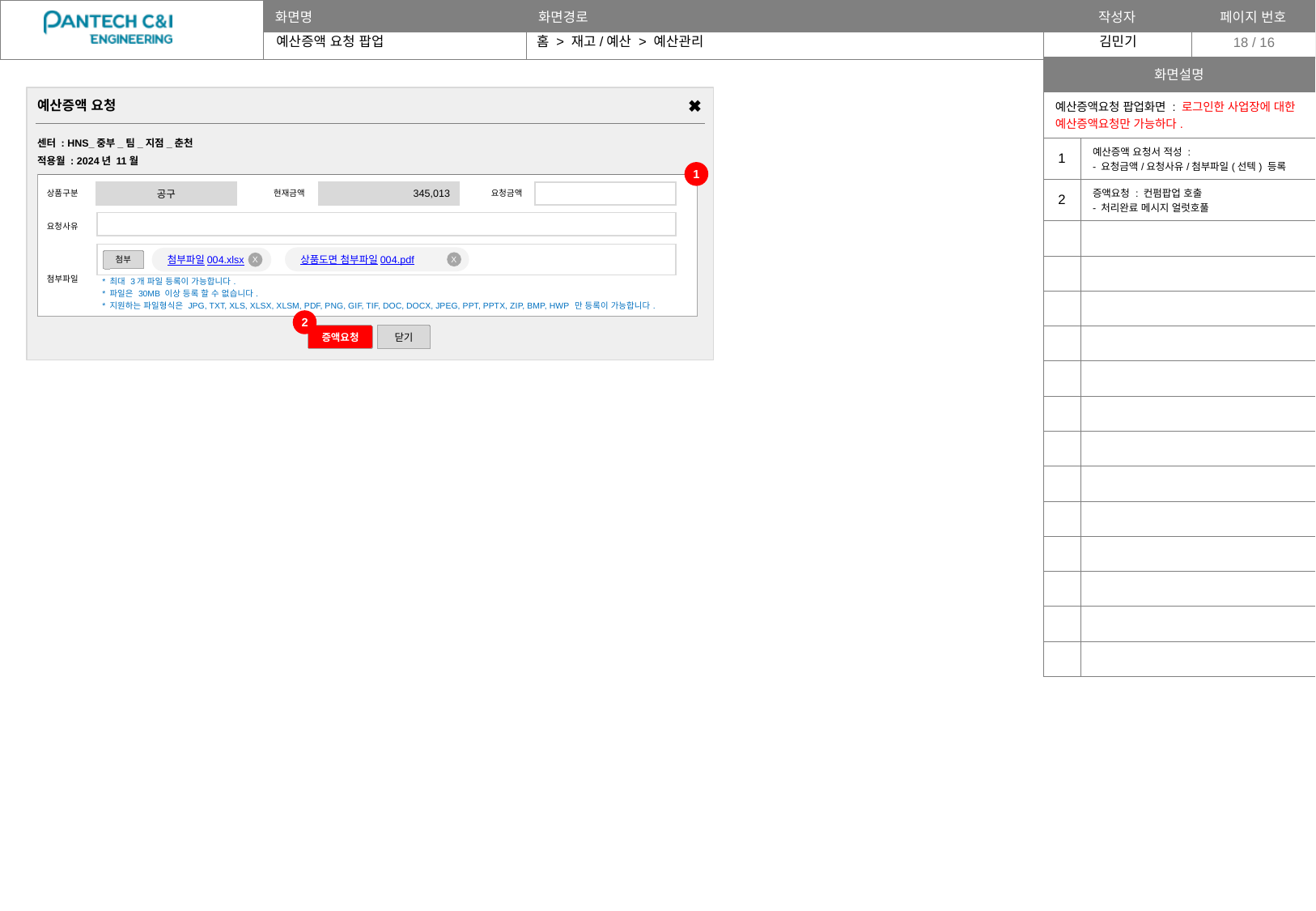

예산증액 요청 팝업
홈 > 재고/예산 > 예산관리
18
| 화면설명 |  |
| --- | --- |
| 예산증액요청 팝업화면 : 로그인한 사업장에 대한 예산증액요청만 가능하다. |  |
| 1 | 예산증액 요청서 적성 : - 요청금액/요청사유/첨부파일(선텍) 등록 |
| 2 | 증액요청 : 컨펌팝업 호출 - 처리완료 메시지 얼럿호풀 |
|  |  |
|  |  |
|  |  |
|  |  |
|  |  |
|  |  |
|  |  |
|  |  |
|  |  |
|  |  |
|  |  |
|  |  |
|  |  |

예산증액 요청
✖
센터 : HNS_중부_팀_지점_춘천
적용월 : 2024년 11월
1
| 상품구분 |  | 현재금액 |  | 요청금액 |  |
| --- | --- | --- | --- | --- | --- |
| 요청사유 |  |  |  |  |  |
| 첨부파일 | \* 최대 3개 파일 등록이 가능합니다. \* 파일은 30MB 이상 등록 할 수 없습니다. \* 지원하는 파일형식은 JPG, TXT, XLS, XLSX, XLSM, PDF, PNG, GIF, TIF, DOC, DOCX, JPEG, PPT, PPTX, ZIP, BMP, HWP 만 등록이 가능합니다. |  |  |  |  |
| 공구 |
| --- |
| 345,013 |
| --- |
|  |
| --- |
|  |
| --- |
|  |
| --- |
상품도면 첨부파일004.pdf
첨부파일004.xlsx
첨부
X
X
2
증액요청
닫기